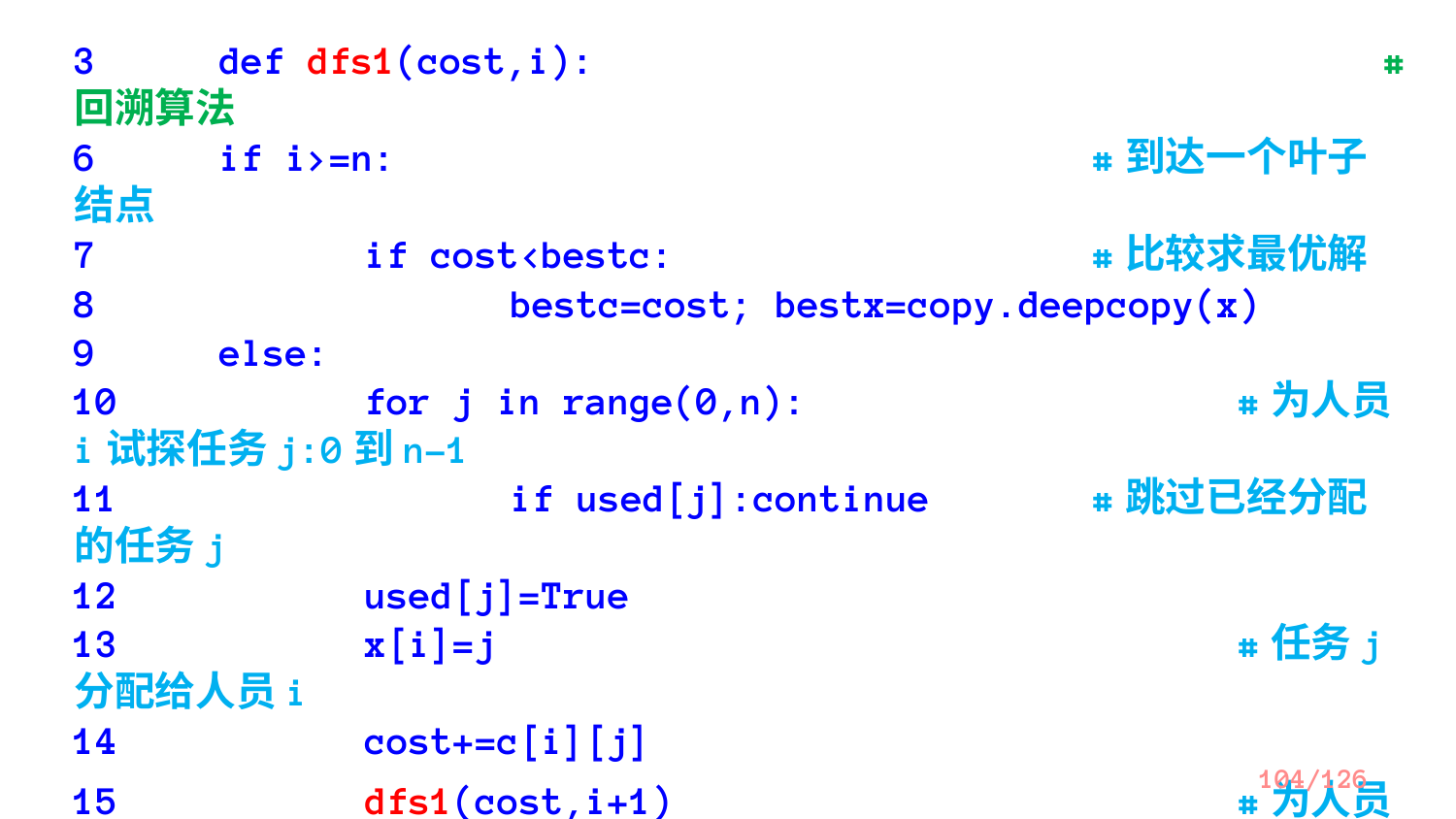

3	def dfs1(cost,i):						#回溯算法
6   	if i>=n:			            	#到达一个叶子结点
7    		if cost<bestc:		      	#比较求最优解
8      		bestc=cost; bestx=copy.deepcopy(x)
9   	else:
10   		for j in range(0,n):			#为人员i试探任务j:0到n-1
11     		if used[j]:continue		#跳过已经分配的任务j
12      	used[j]=True
13      	x[i]=j					     	#任务j分配给人员i
14      	cost+=c[i][j]
15      	dfs1(cost,i+1)			  	#为人员i+1分配任务
16      	used[j]=False				#回溯
17      	x[i]=-1
18    		cost-=c[i][j]
104/126